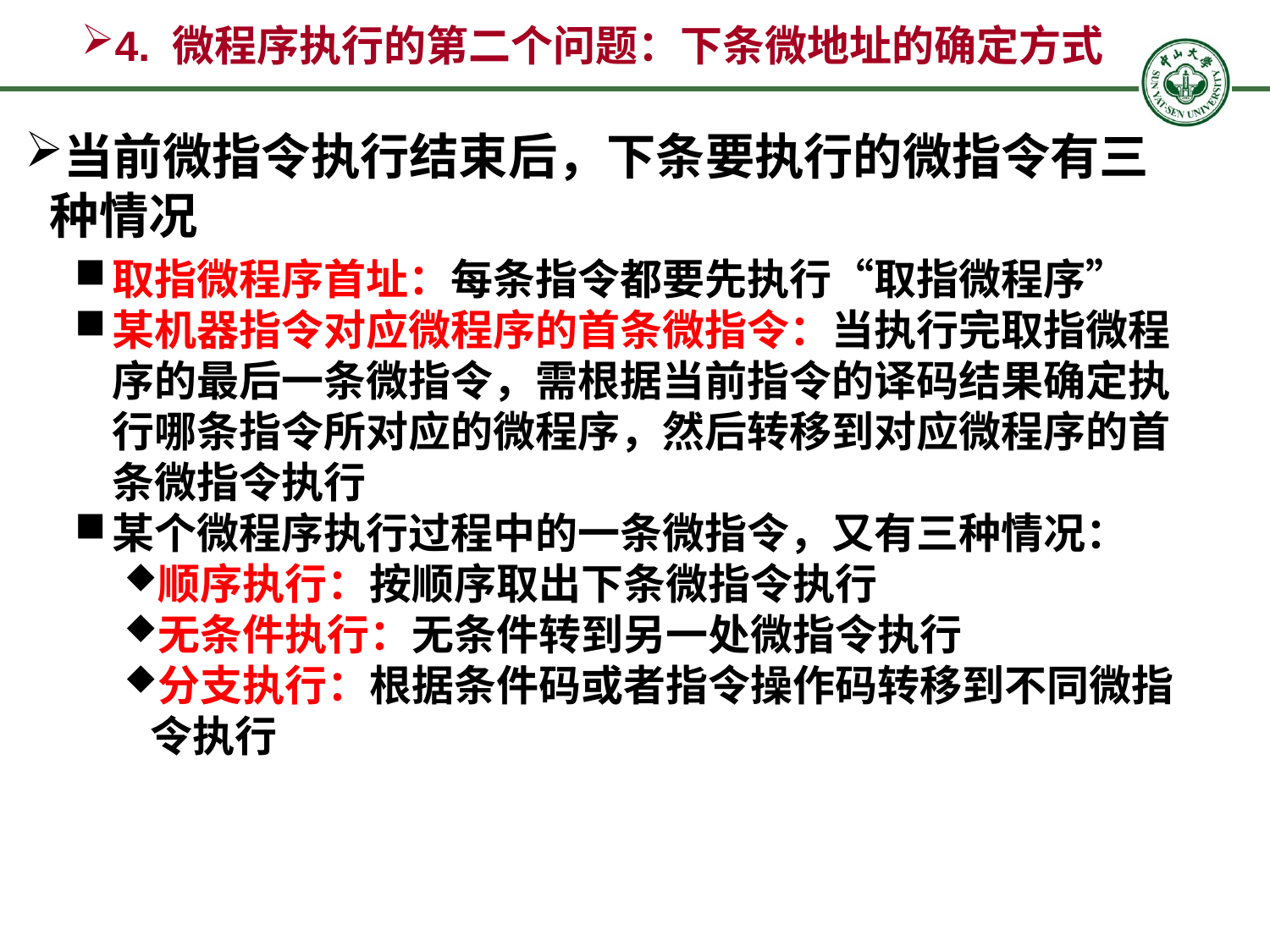

4. 微程序执行的第二个问题：下条微地址的确定方式
当前微指令执行结束后，下条要执行的微指令有三种情况
取指微程序首址：每条指令都要先执行“取指微程序”
某机器指令对应微程序的首条微指令：当执行完取指微程序的最后一条微指令，需根据当前指令的译码结果确定执行哪条指令所对应的微程序，然后转移到对应微程序的首条微指令执行
某个微程序执行过程中的一条微指令，又有三种情况：
顺序执行：按顺序取出下条微指令执行
无条件执行：无条件转到另一处微指令执行
分支执行：根据条件码或者指令操作码转移到不同微指令执行